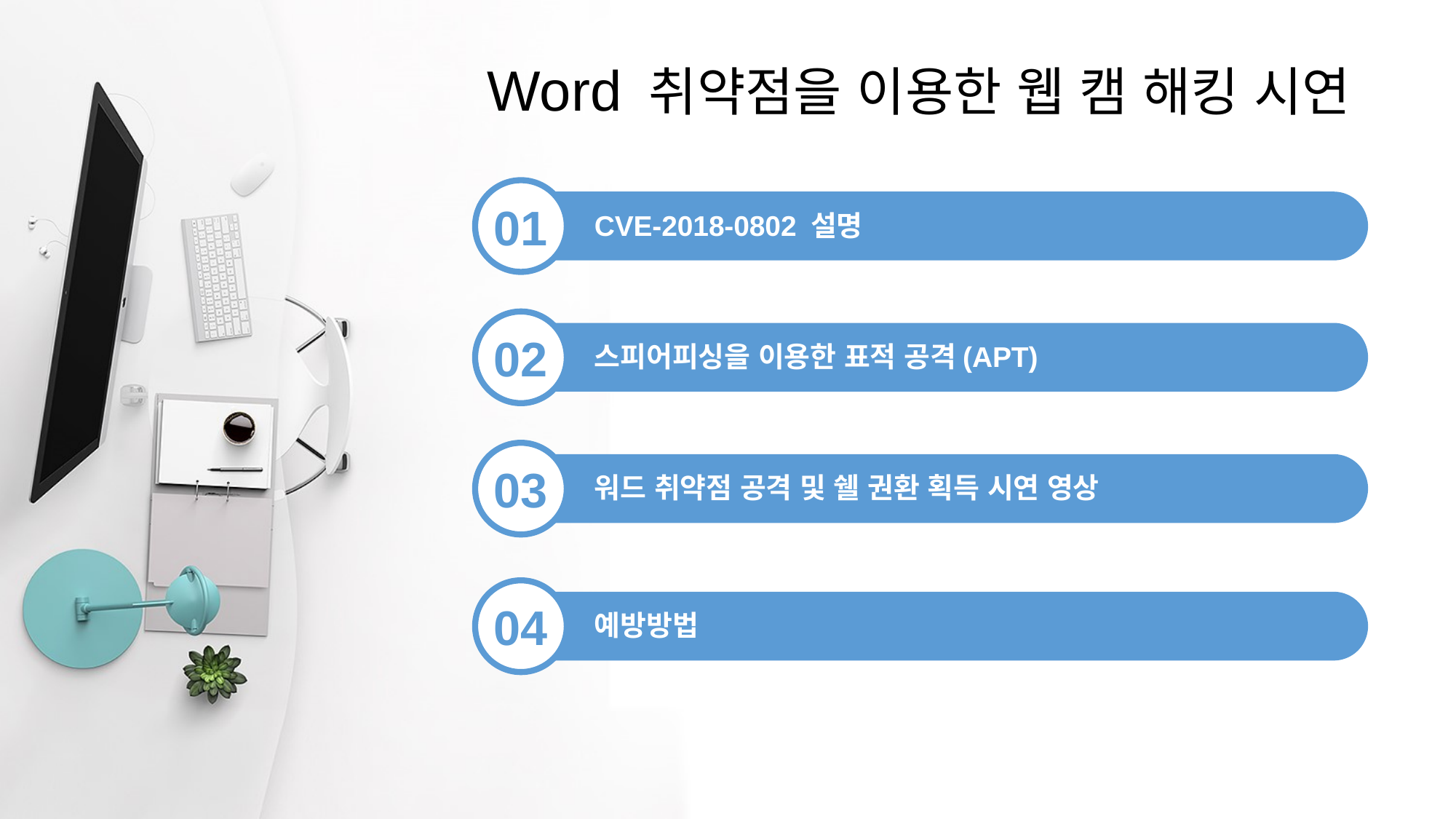

Word 취약점을 이용한 웹 캠 해킹 시연

01
CVE-2018-0802 설명

02
스피어피싱을 이용한 표적 공격(APT)

03
워드 취약점 공격 및 쉘 권환 획득 시연 영상

04
예방방법